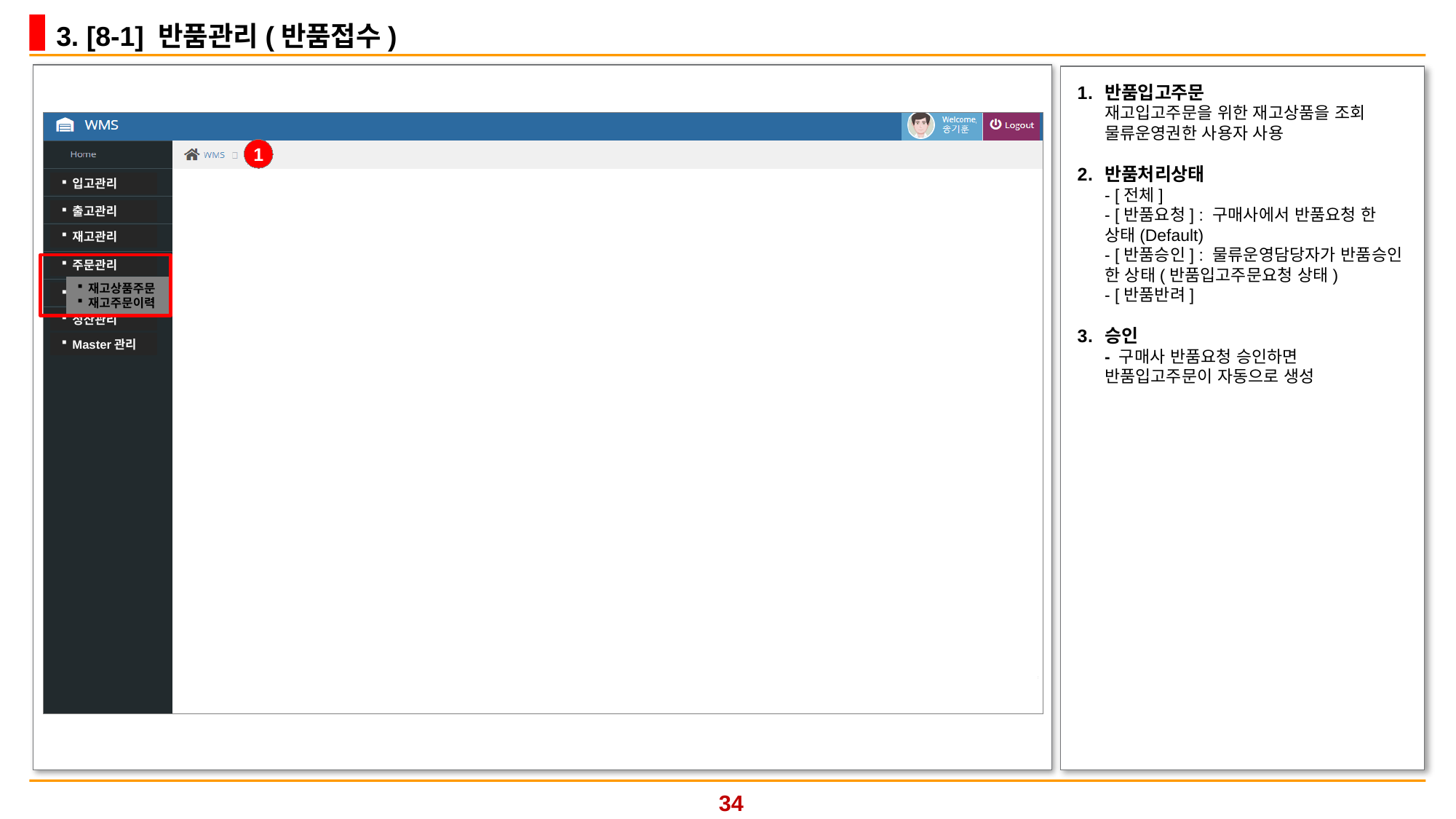

3. [8-1] 반품관리(반품접수)
반품입고주문
재고입고주문을 위한 재고상품을 조회
물류운영권한 사용자 사용

반품처리상태
- [전체]
- [반품요청] : 구매사에서 반품요청 한 상태(Default)
- [반품승인] : 물류운영담당자가 반품승인 한 상태(반품입고주문요청 상태)
- [반품반려]
승인
- 구매사 반품요청 승인하면 반품입고주문이 자동으로 생성

1

재고상품주문
재고주문이력